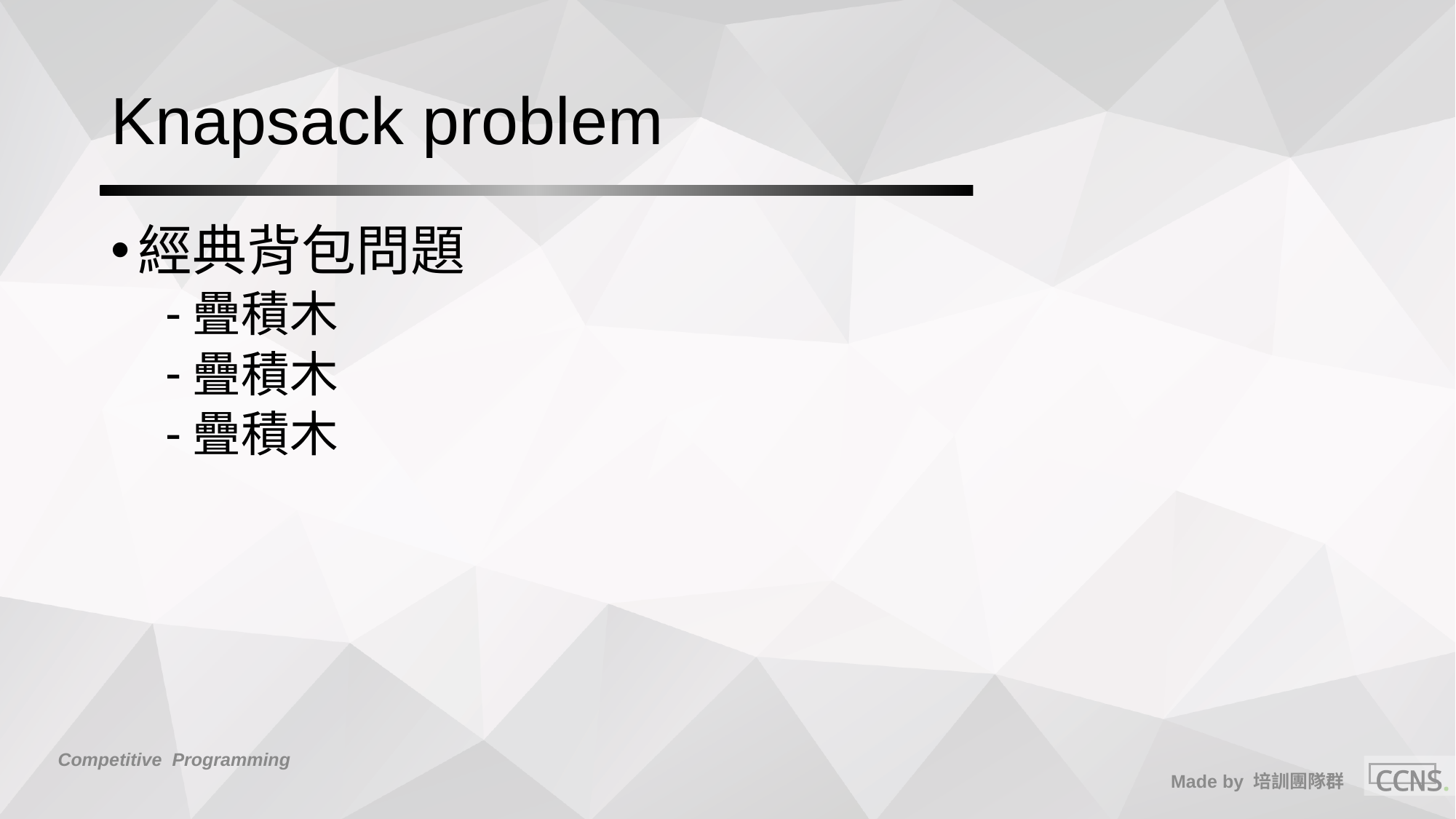

# Knapsack problem
經典背包問題
疊積木
疊積木
疊積木